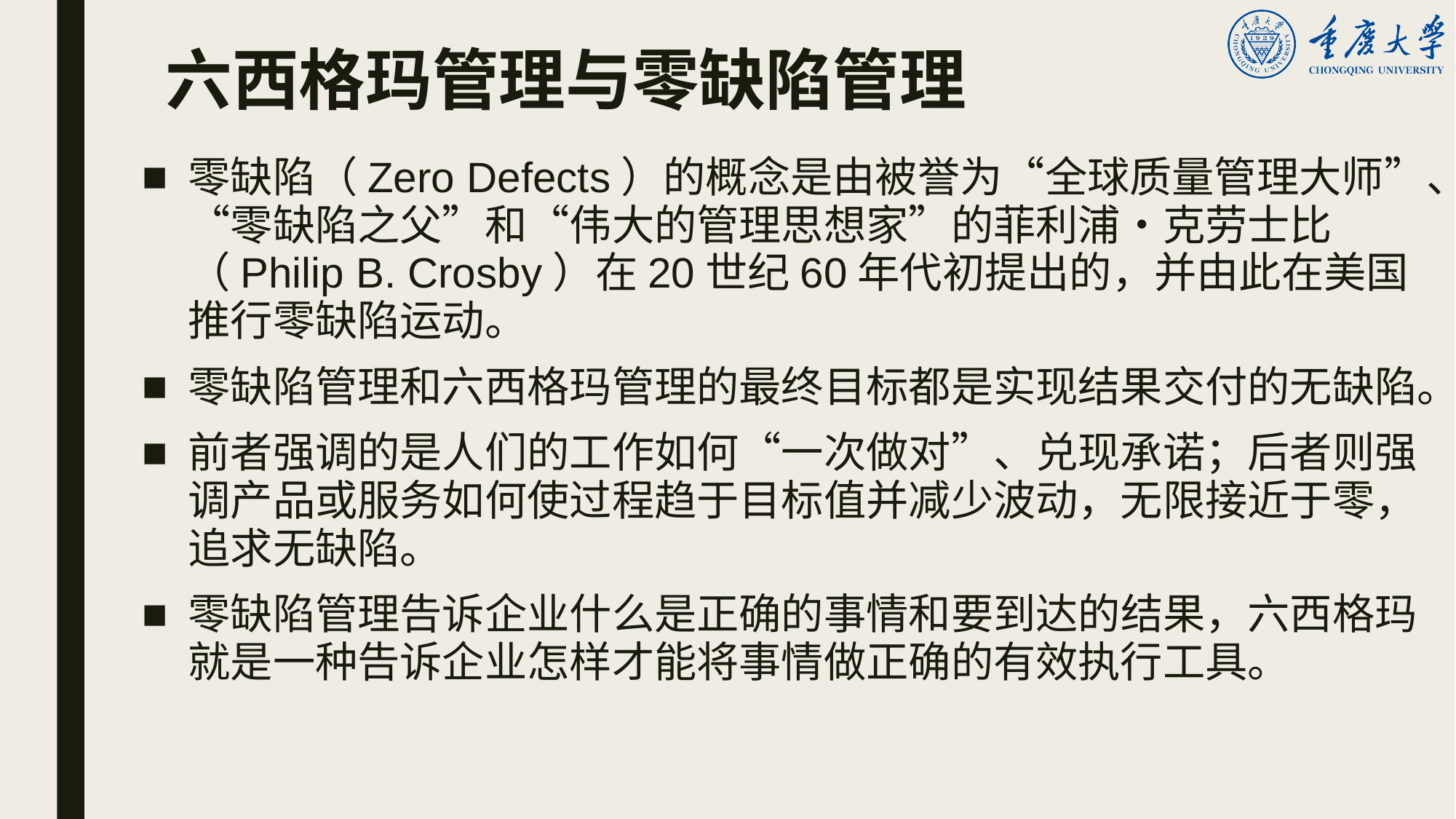

# 六西格玛管理与零缺陷管理
零缺陷（Zero Defects）的概念是由被誉为“全球质量管理大师”、“零缺陷之父”和“伟大的管理思想家”的菲利浦•克劳士比（Philip B. Crosby）在20世纪60年代初提出的，并由此在美国推行零缺陷运动。
零缺陷管理和六西格玛管理的最终目标都是实现结果交付的无缺陷。
前者强调的是人们的工作如何“一次做对”、兑现承诺；后者则强调产品或服务如何使过程趋于目标值并减少波动，无限接近于零，追求无缺陷。
零缺陷管理告诉企业什么是正确的事情和要到达的结果，六西格玛就是一种告诉企业怎样才能将事情做正确的有效执行工具。